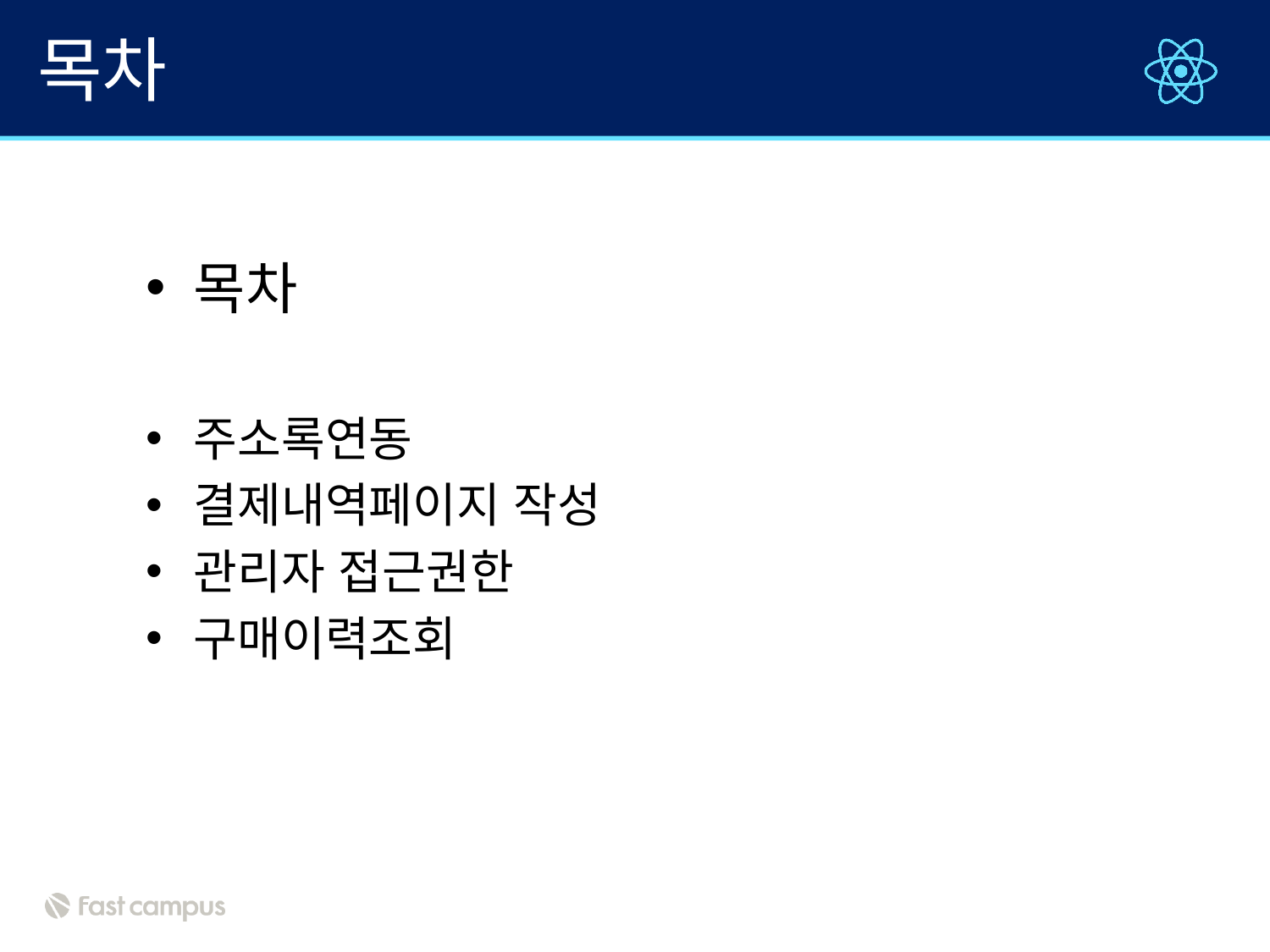

# 목차
목차

주소록연동
결제내역페이지 작성
관리자 접근권한
구매이력조회